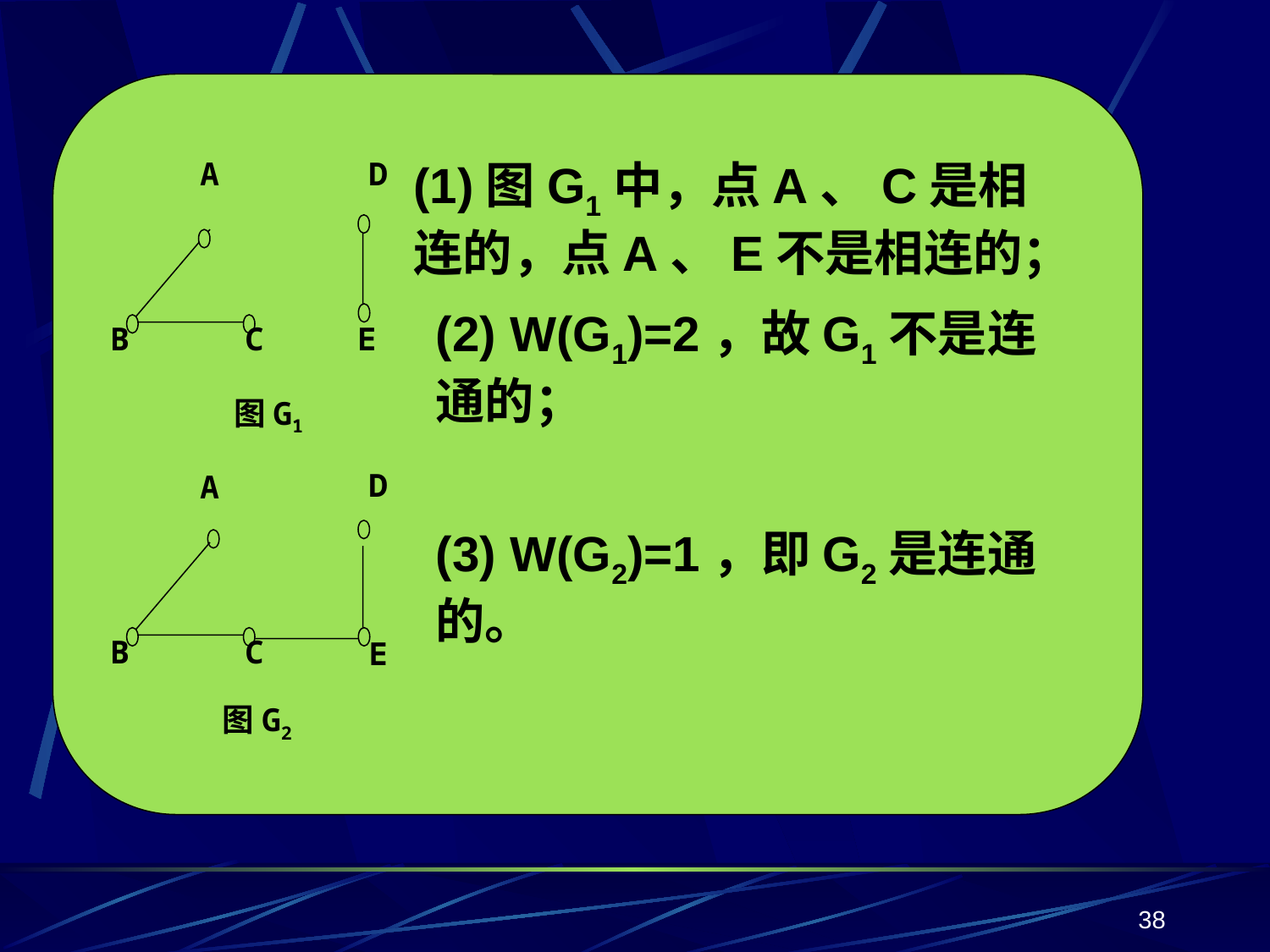

A
D

B
C
E

图G1
(1)图G1中，点A、C是相连的，点A、E不是相连的；
(2) W(G1)=2，故G1不是连通的；
D
A

B
C

E

图G2
(3) W(G2)=1，即G2是连通的。

38